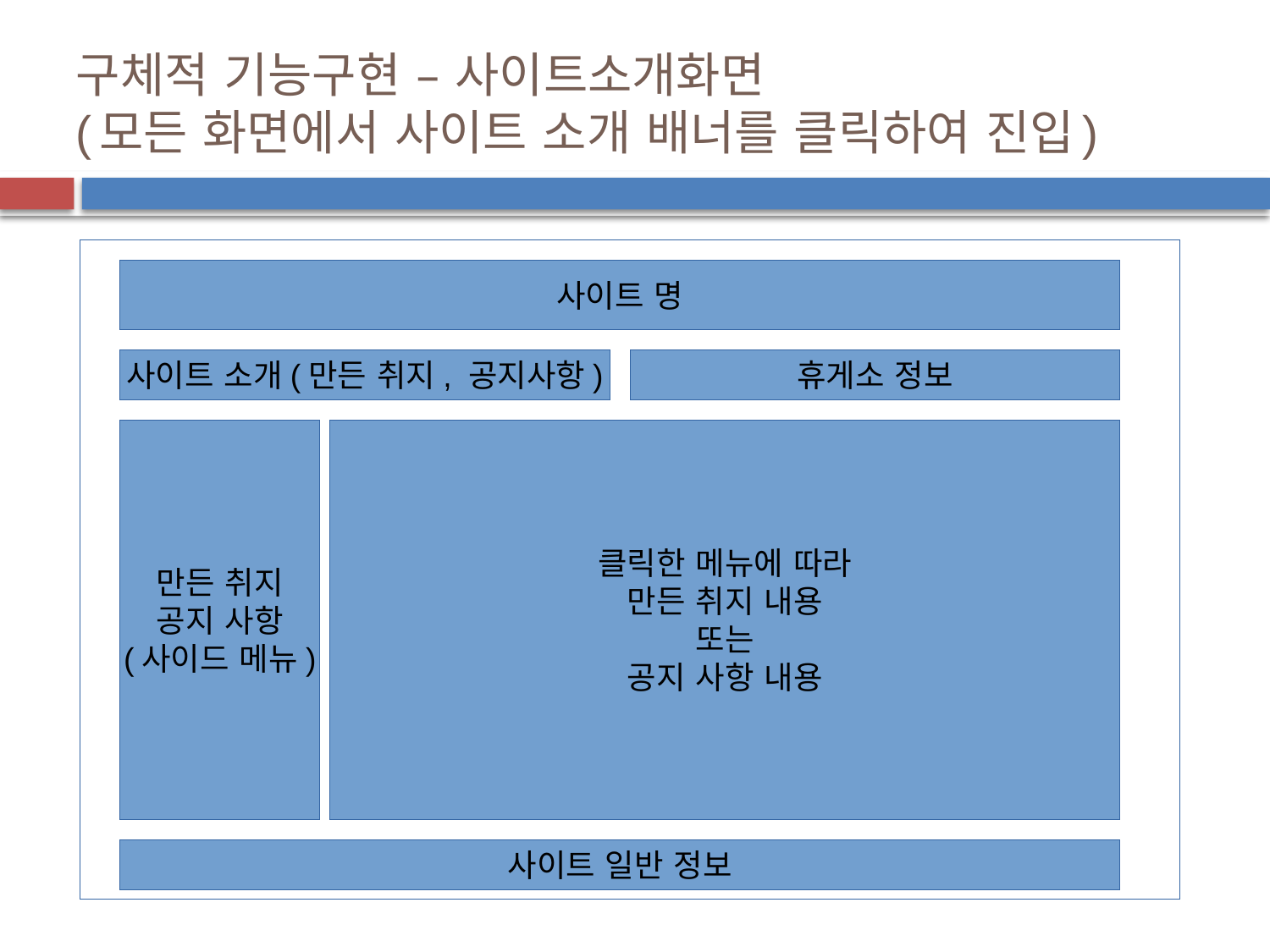

구체적 기능구현 – 사이트소개화면
(모든 화면에서 사이트 소개 배너를 클릭하여 진입)

사이트 명
사이트 소개(만든 취지, 공지사항)
휴게소 정보
만든 취지
공지 사항
(사이드 메뉴)
클릭한 메뉴에 따라
만든 취지 내용
또는
공지 사항 내용
사이트 일반 정보